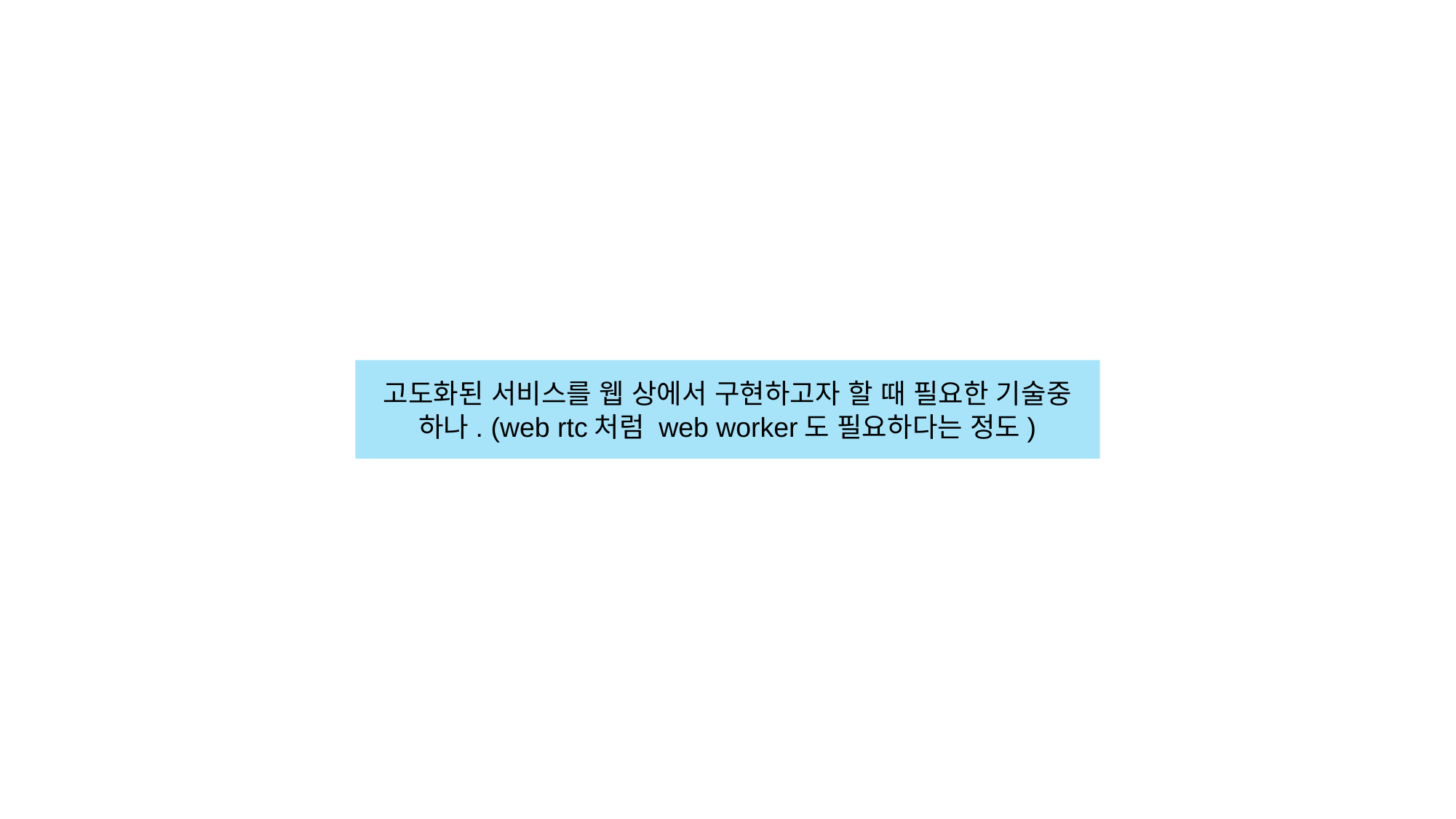

고도화된 서비스를 웹 상에서 구현하고자 할 때 필요한 기술중 하나. (web rtc처럼 web worker도 필요하다는 정도)